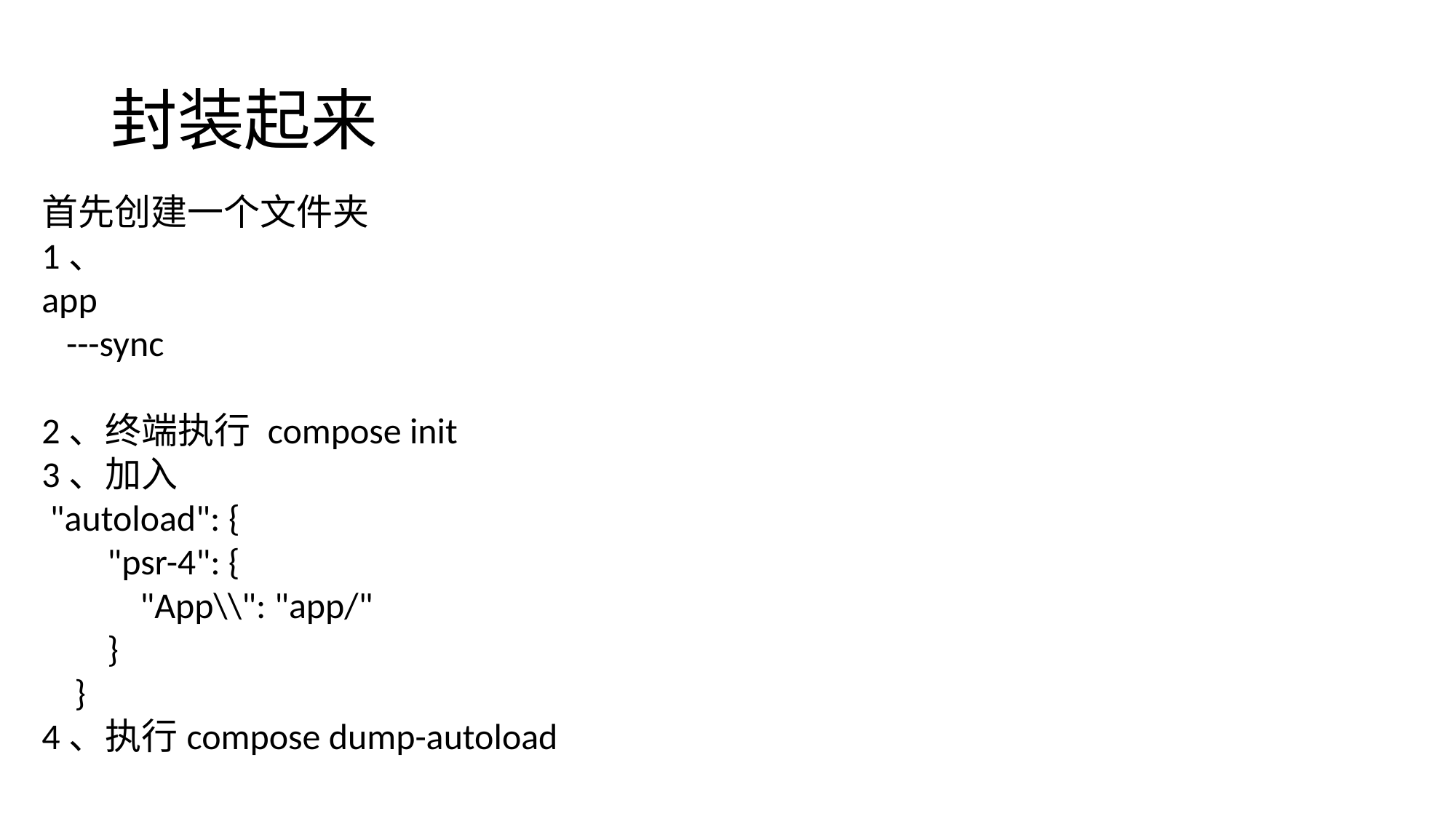

# 封装起来
首先创建一个文件夹
1、
app
   ---sync

2、终端执行 compose init
3、加入
 "autoload": {
        "psr-4": {
            "App\\": "app/"
        }
    }
4、执行compose dump-autoload